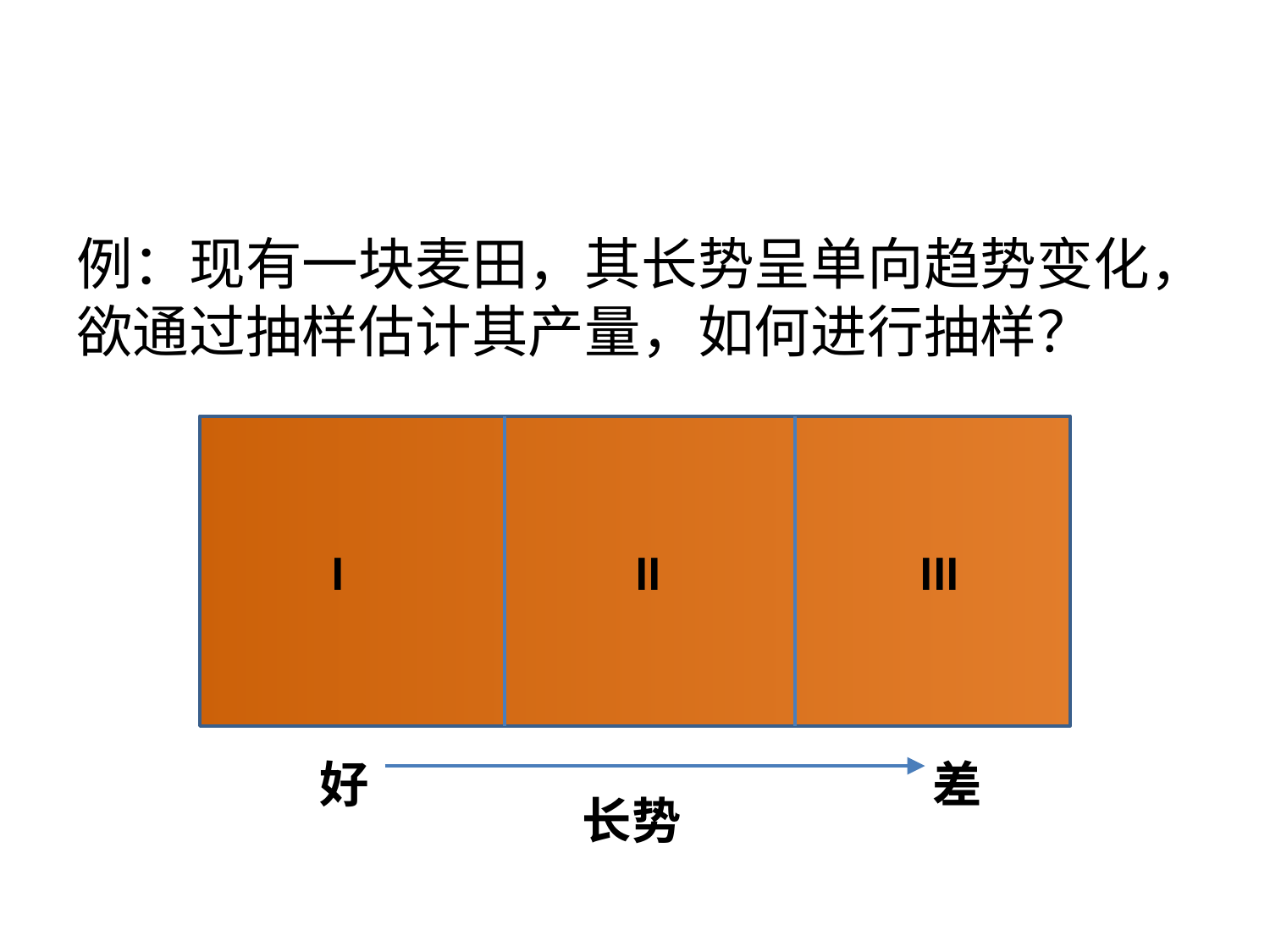

#
例：现有一块麦田，其长势呈单向趋势变化，欲通过抽样估计其产量，如何进行抽样？

I
II
III
好
差
长势